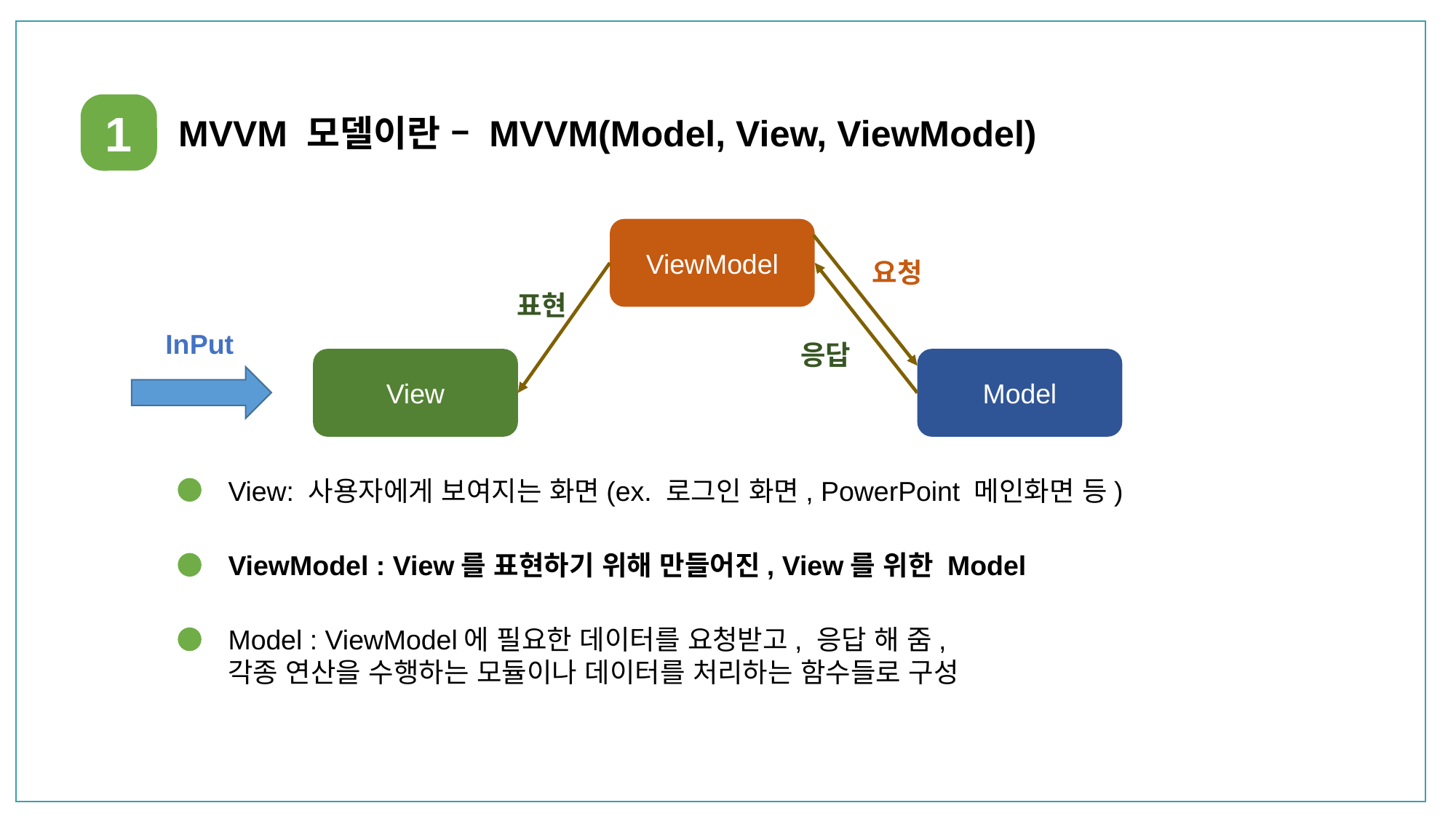

1
MVVM 모델이란 – MVVM(Model, View, ViewModel)
ViewModel
View
Model
요청
표현
InPut
응답

View: 사용자에게 보여지는 화면(ex. 로그인 화면, PowerPoint 메인화면 등)

ViewModel : View를 표현하기 위해 만들어진, View를 위한 Model

Model : ViewModel에 필요한 데이터를 요청받고, 응답 해 줌,
각종 연산을 수행하는 모듈이나 데이터를 처리하는 함수들로 구성